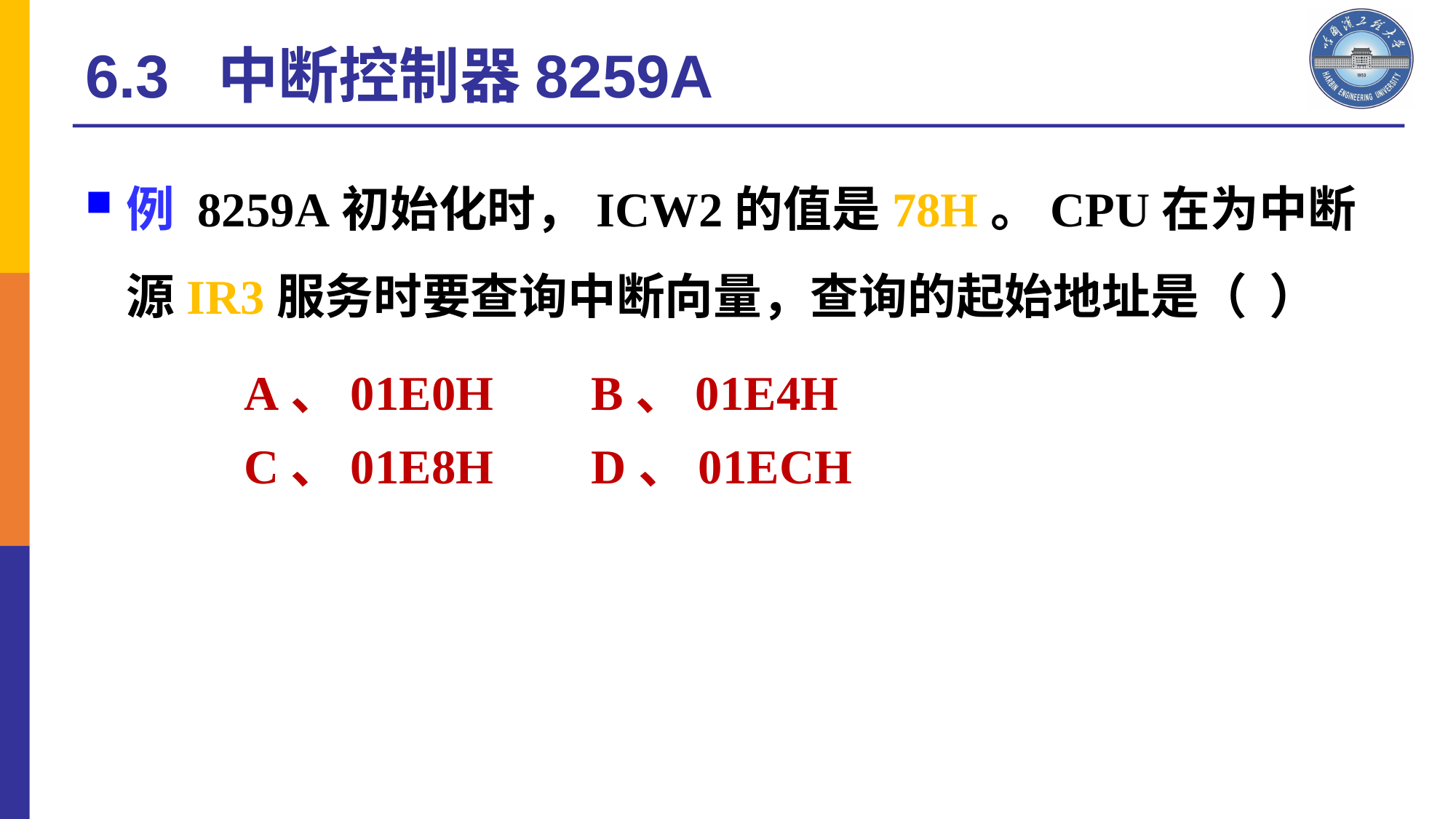

# 6.3  中断控制器8259A
例 8259A初始化时，ICW2的值是78H。CPU在为中断源IR3服务时要查询中断向量，查询的起始地址是（  ）
             A、01E0H        B、01E4H
             C、01E8H        D、01ECH